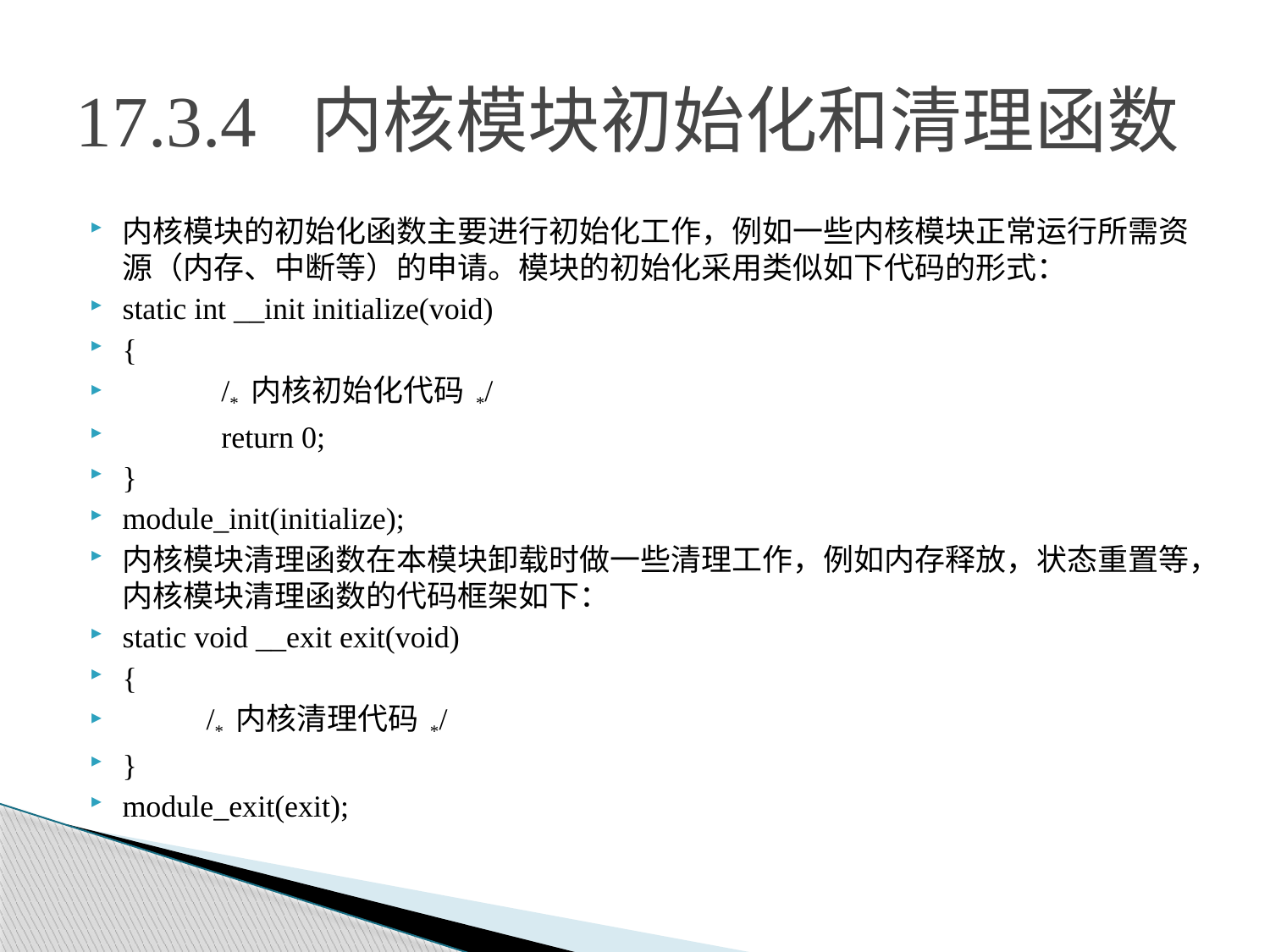

# 17.3.4  内核模块初始化和清理函数
内核模块的初始化函数主要进行初始化工作，例如一些内核模块正常运行所需资源（内存、中断等）的申请。模块的初始化采用类似如下代码的形式：
static int __init initialize(void)
{
             /* 内核初始化代码 */
             return 0;
}
module_init(initialize);
内核模块清理函数在本模块卸载时做一些清理工作，例如内存释放，状态重置等，内核模块清理函数的代码框架如下：
static void __exit exit(void)
{
           /* 内核清理代码 */
}
module_exit(exit);